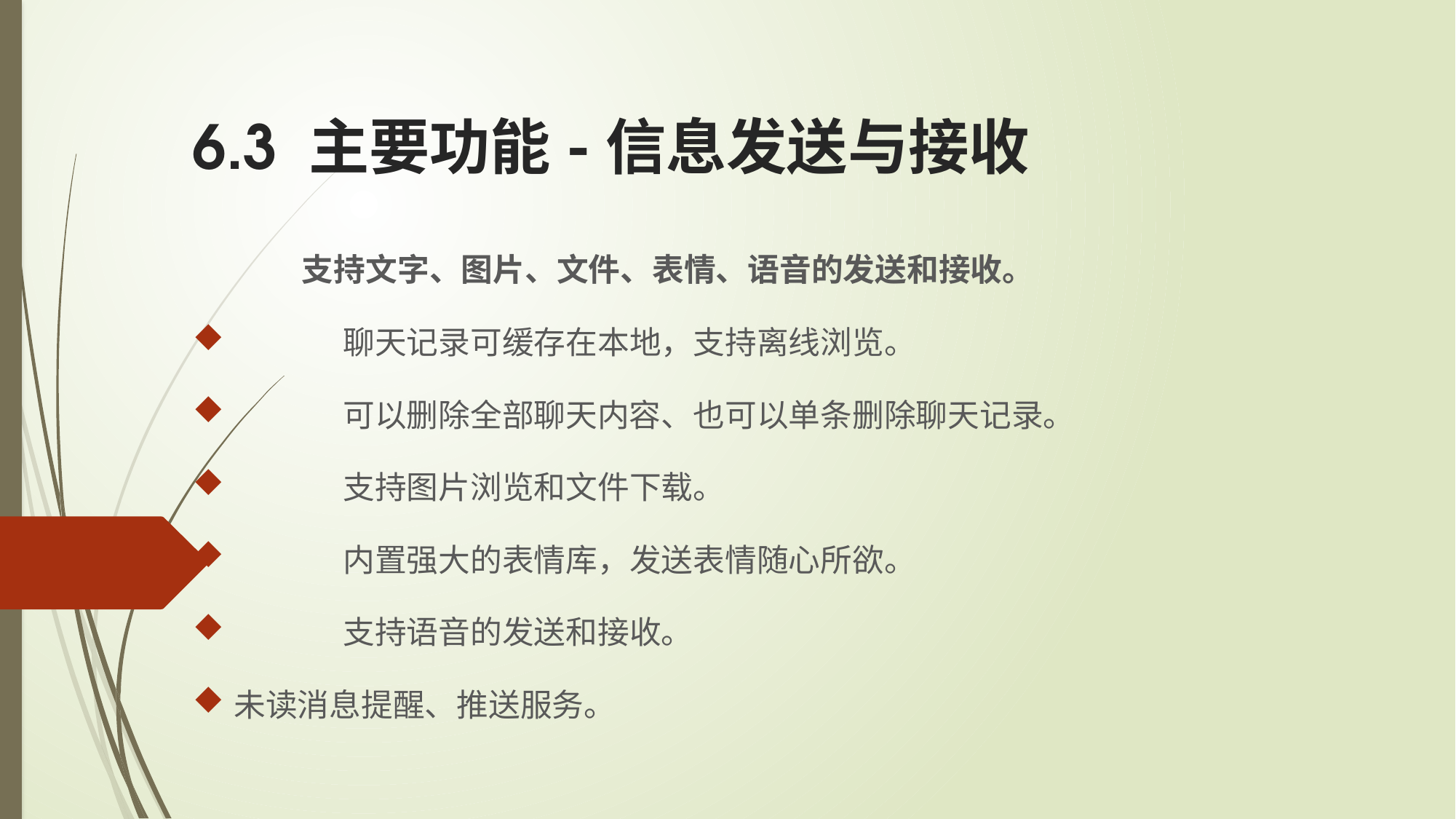

# 6.3 主要功能-信息发送与接收
	支持文字、图片、文件、表情、语音的发送和接收。
	聊天记录可缓存在本地，支持离线浏览。
	可以删除全部聊天内容、也可以单条删除聊天记录。
	支持图片浏览和文件下载。
	内置强大的表情库，发送表情随心所欲。
	支持语音的发送和接收。
未读消息提醒、推送服务。